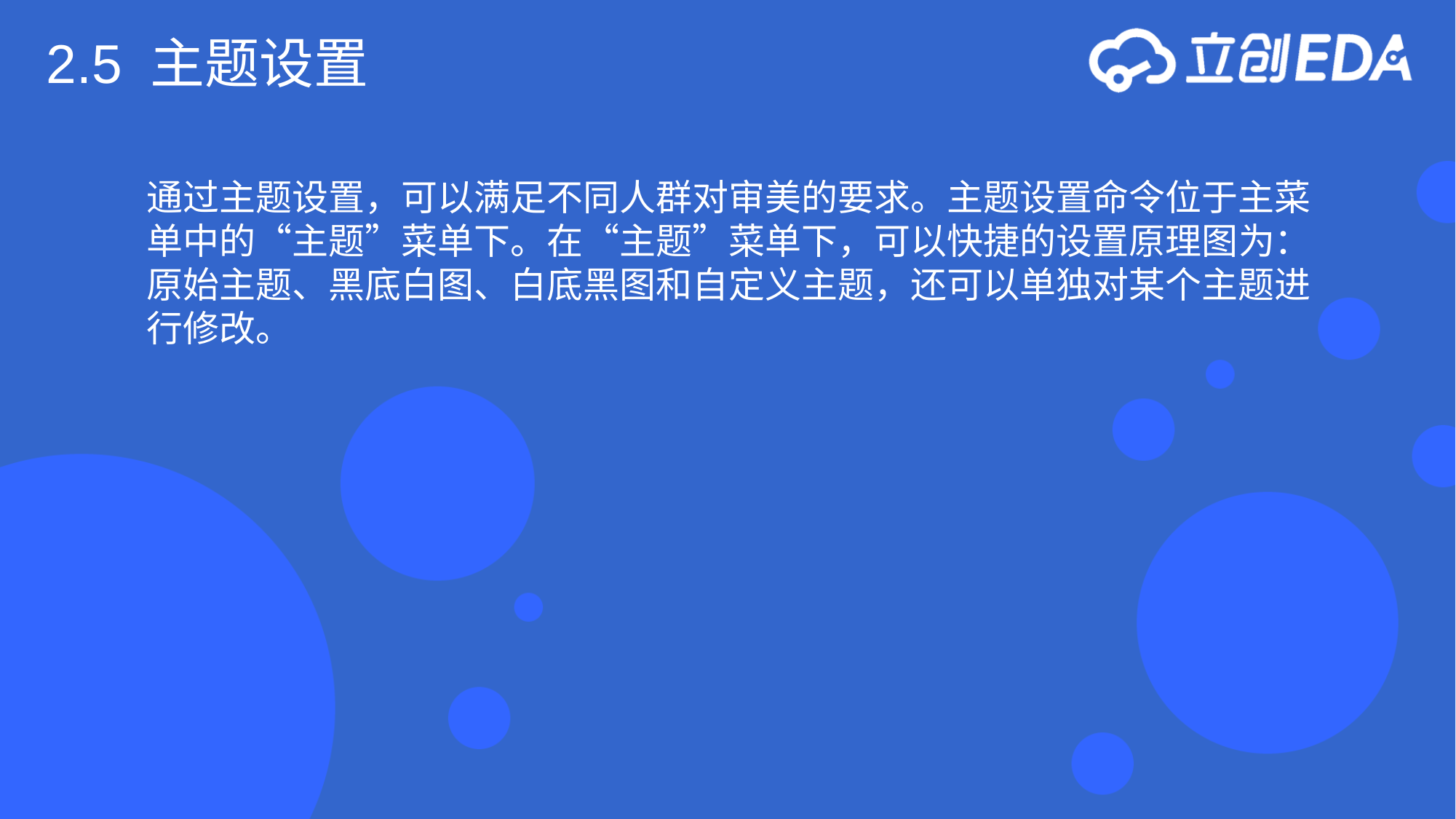

2.5 主题设置
通过主题设置，可以满足不同人群对审美的要求。主题设置命令位于主菜单中的“主题”菜单下。在“主题”菜单下，可以快捷的设置原理图为：原始主题、黑底白图、白底黑图和自定义主题，还可以单独对某个主题进行修改。